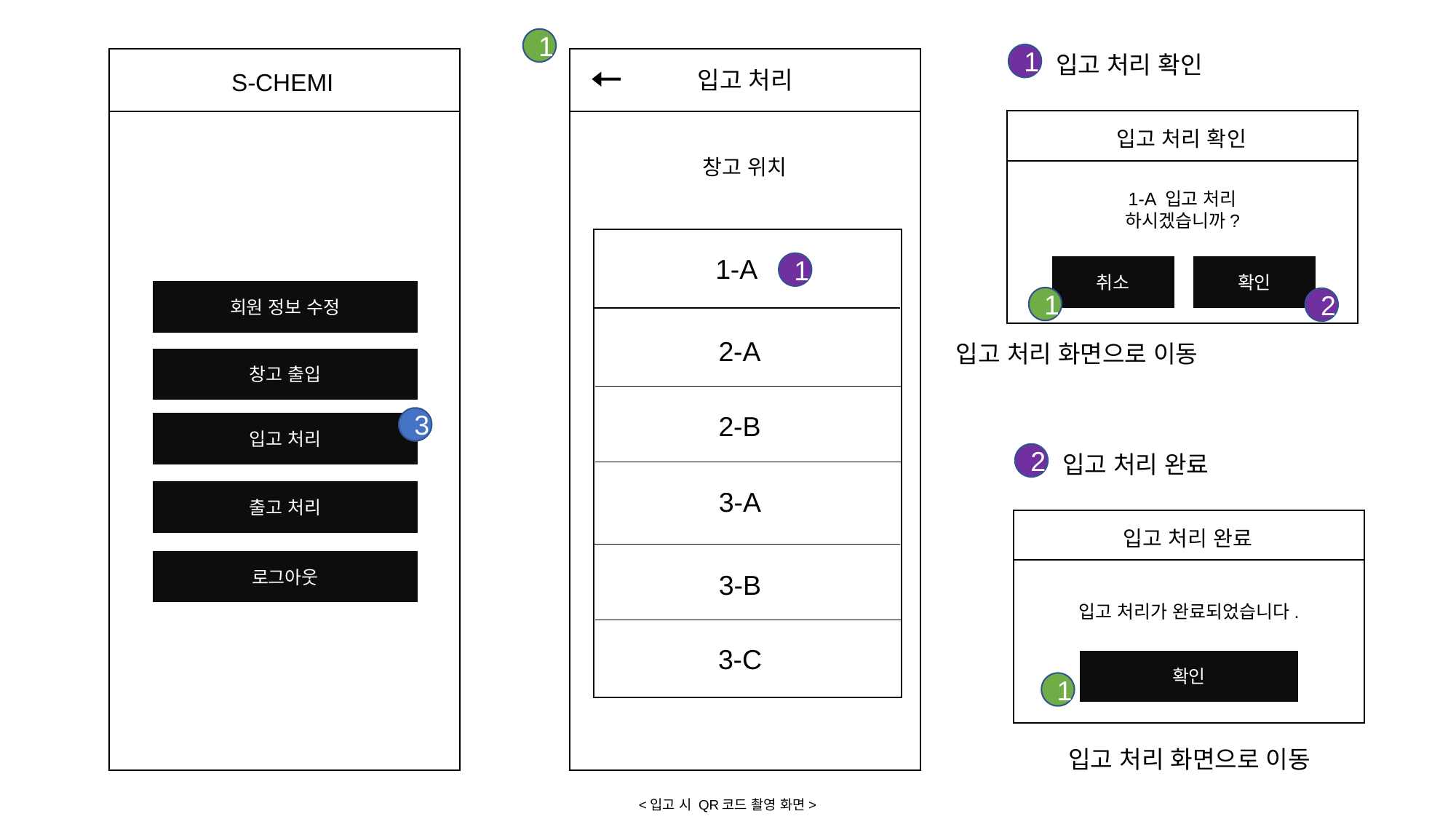

1
입고 처리 확인
1

입고 처리
S-CHEMI

입고 처리 확인
창고 위치
1-A 입고 처리
하시겠습니까?

1-A
1
취소
확인
회원 정보 수정
1
2
2-A
입고 처리 화면으로 이동
창고 출입
2-B
3
입고 처리
입고 처리 완료
2
3-A
출고 처리

입고 처리 완료
로그아웃
3-B
입고 처리가 완료되었습니다.
3-C
확인
1
입고 처리 화면으로 이동
<입고 시 QR코드 촬영 화면>